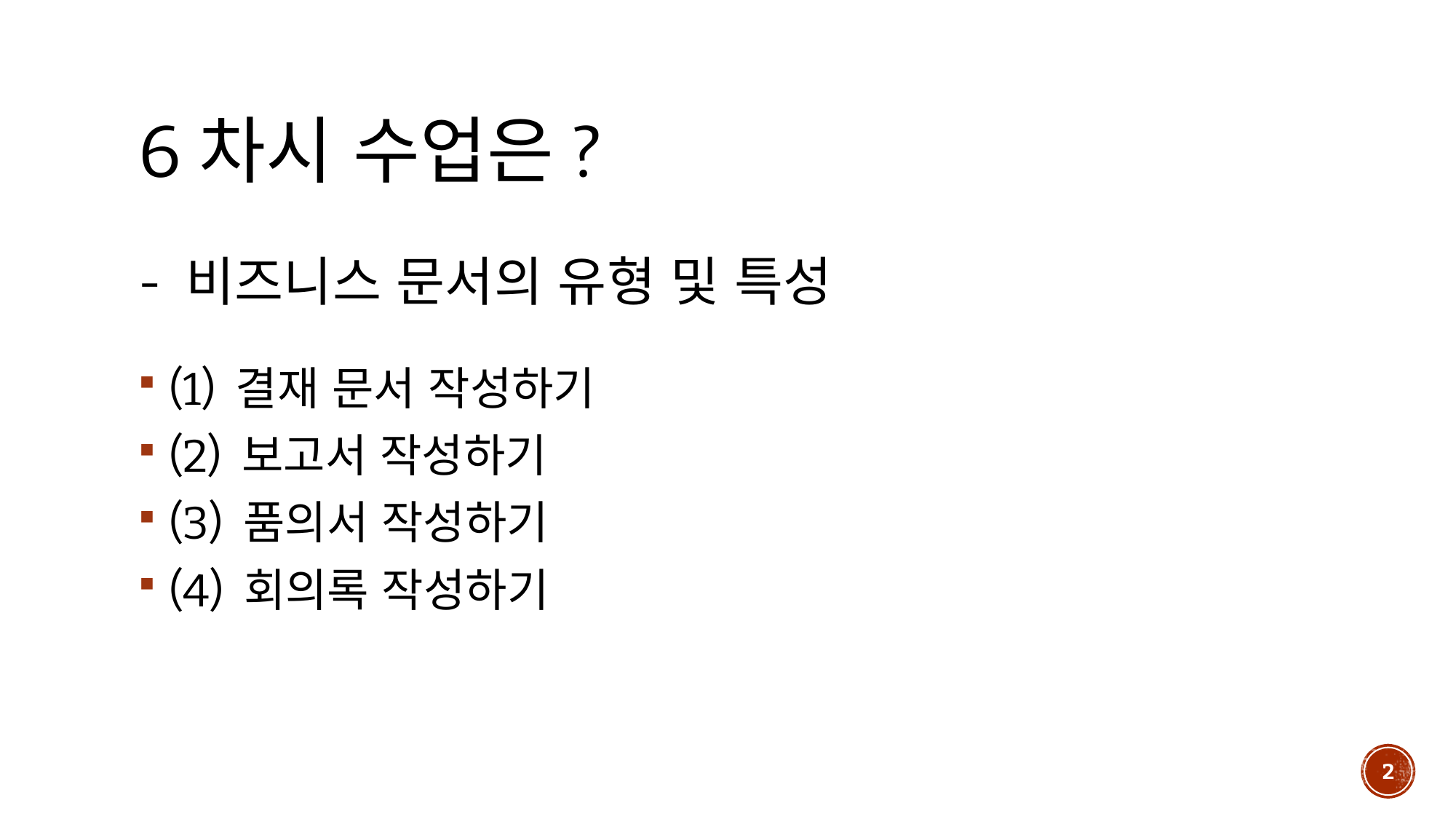

# 6차시 수업은?
- 비즈니스 문서의 유형 및 특성

 (1) 결재 문서 작성하기
 (2) 보고서 작성하기
 (3) 품의서 작성하기
 (4) 회의록 작성하기

2